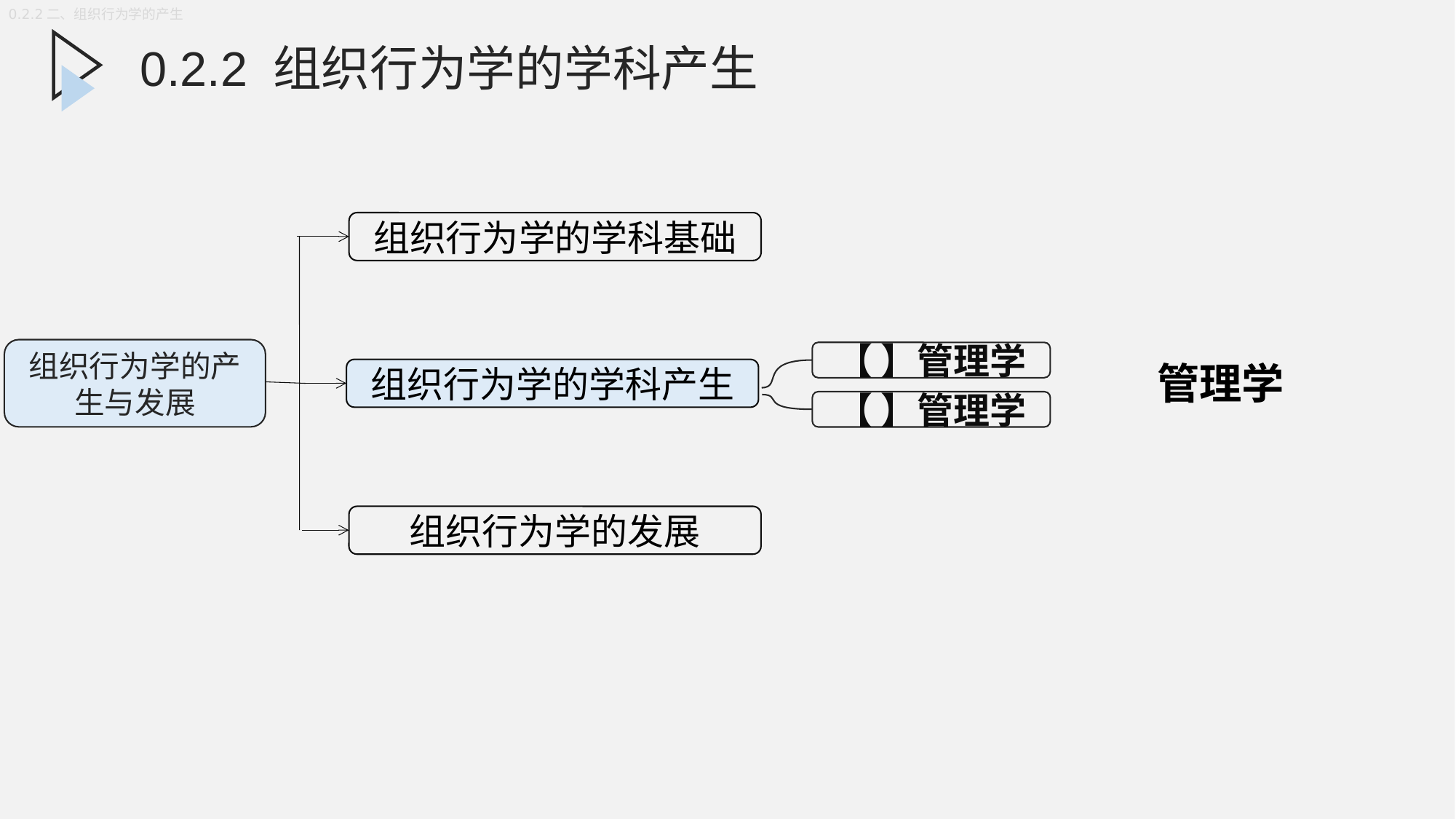

0.2.2二、组织行为学的产生
0.2.2 组织行为学的学科产生
组织行为学的学科基础
组织行为学的产生与发展
组织行为学的学科产生

组织行为学的发展
【 】管理学
【 】管理学
管理学